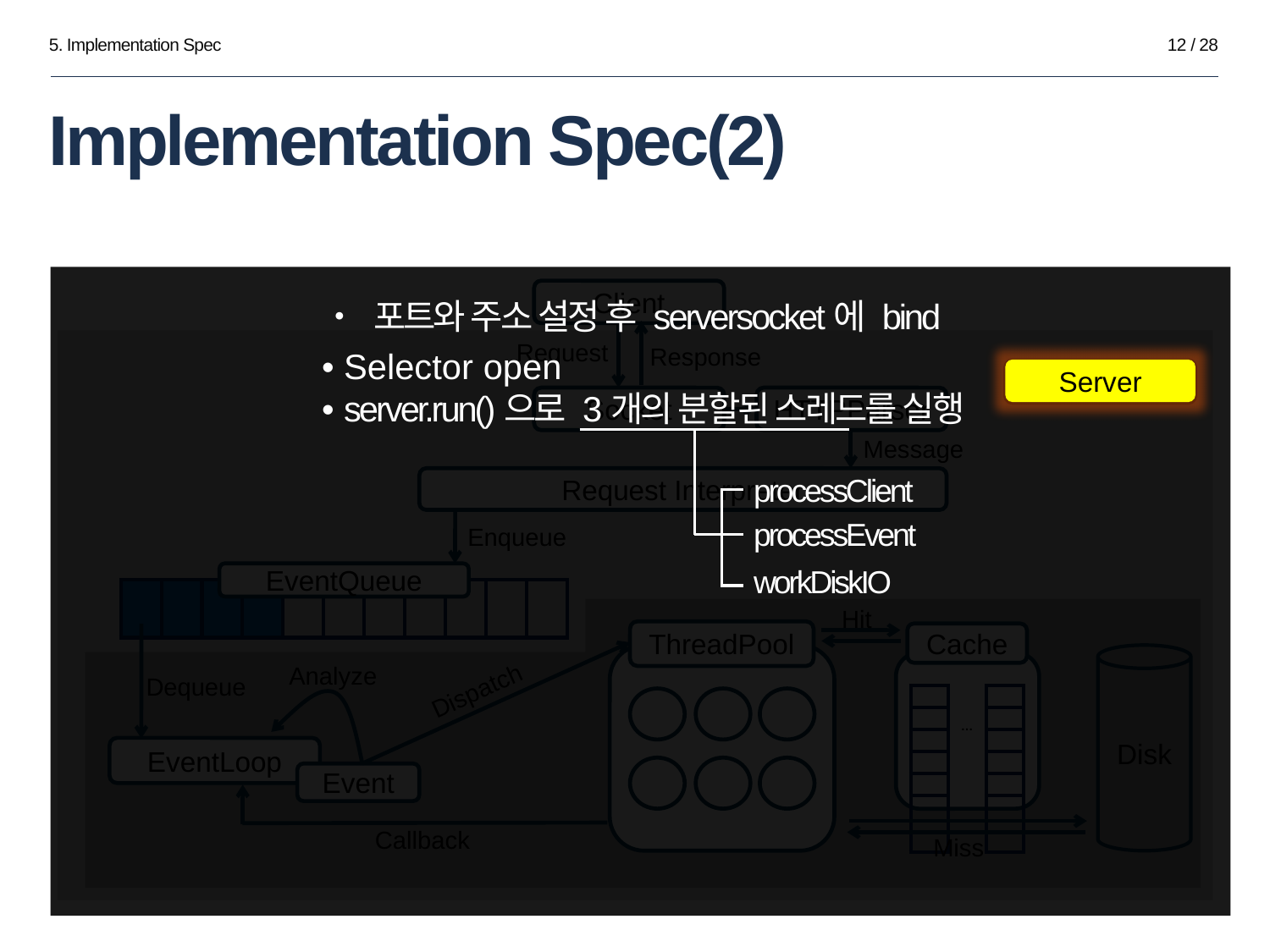

5. Implementation Spec
12 / 28
# Implementation Spec(2)

Client
• 포트와 주소 설정 후 serversocket에 bind
• Selector open
• server.run()으로 3개의 분할된 스레드를 실행

Request
Response
Server
Server
Socket
HTTPParser
Message
processClient
processEvent
workDiskIO

Request Interpreter
Enqueue
EventQueue
|  |  |  |  |  |  |  |  |  |  |  |
| --- | --- | --- | --- | --- | --- | --- | --- | --- | --- | --- |
Hit

ThreadPool
Cache

Disk
Dispatch

Analyze
Dequeue
|  | … |  |
| --- | --- | --- |
|  |  |  |
|  |  |  |
|  |  |  |
|  |  |  |
|  |  |  |

EventLoop

Event
Callback
Miss